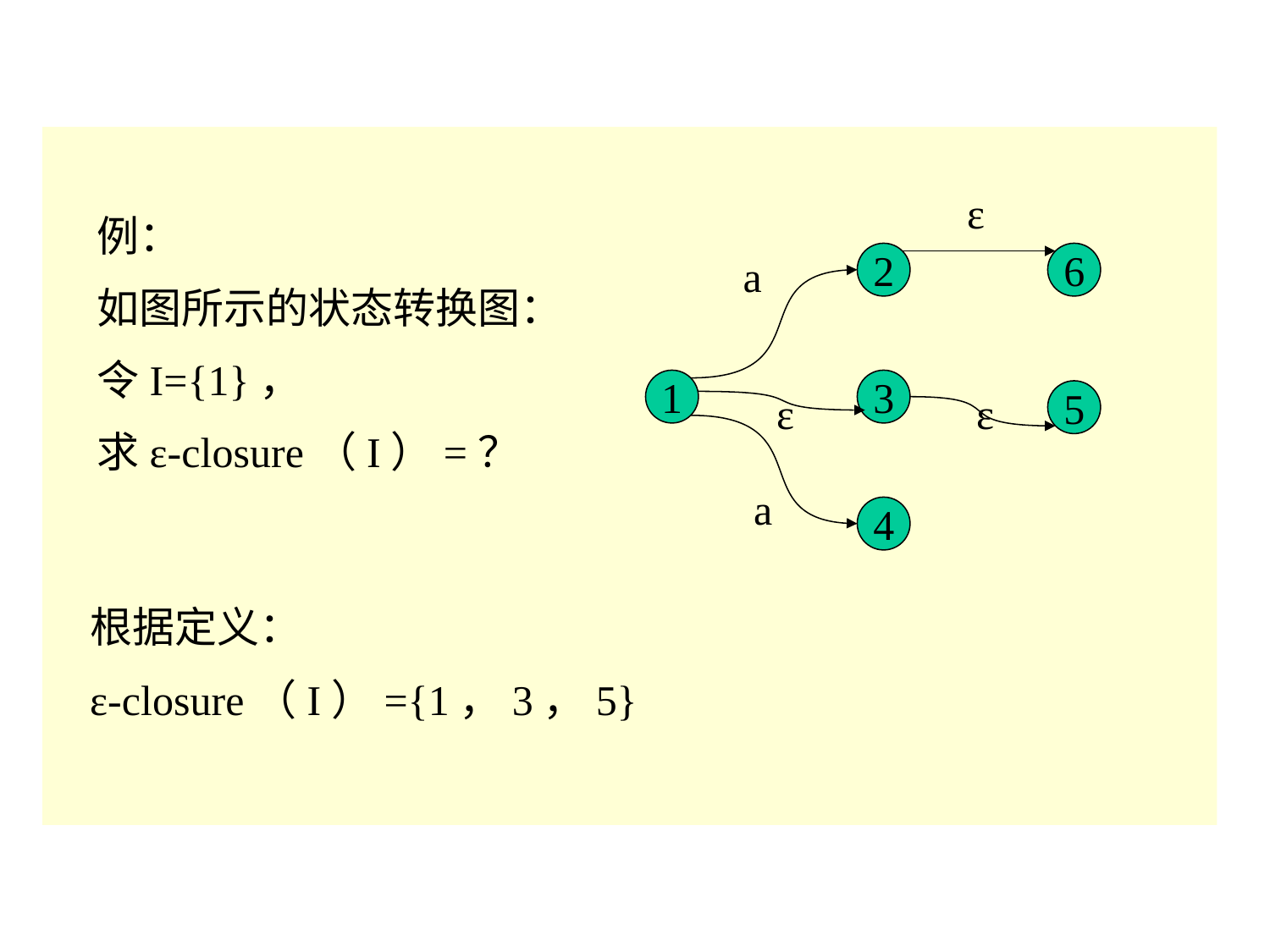

ε
a
2
6
1
3
ε
ε
5
a
4
例：
如图所示的状态转换图：
令I={1}，
求ε-closure（I）=？

根据定义：
ε-closure（I）={1，3，5}